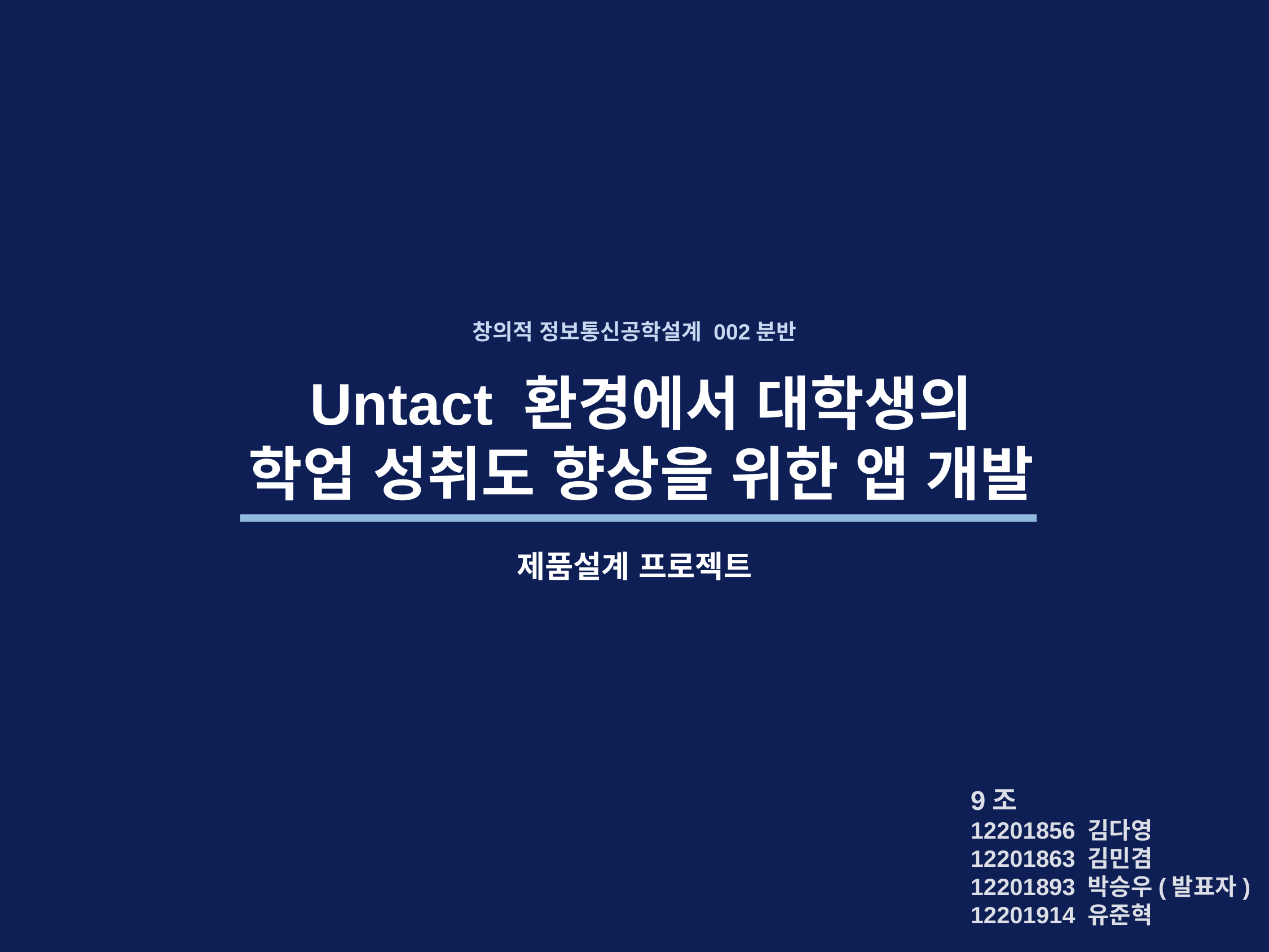

창의적 정보통신공학설계 002분반
Untact 환경에서 대학생의
학업 성취도 향상을 위한 앱 개발
제품설계 프로젝트
9조
12201856 김다영
12201863 김민겸
12201893 박승우(발표자)
12201914 유준혁